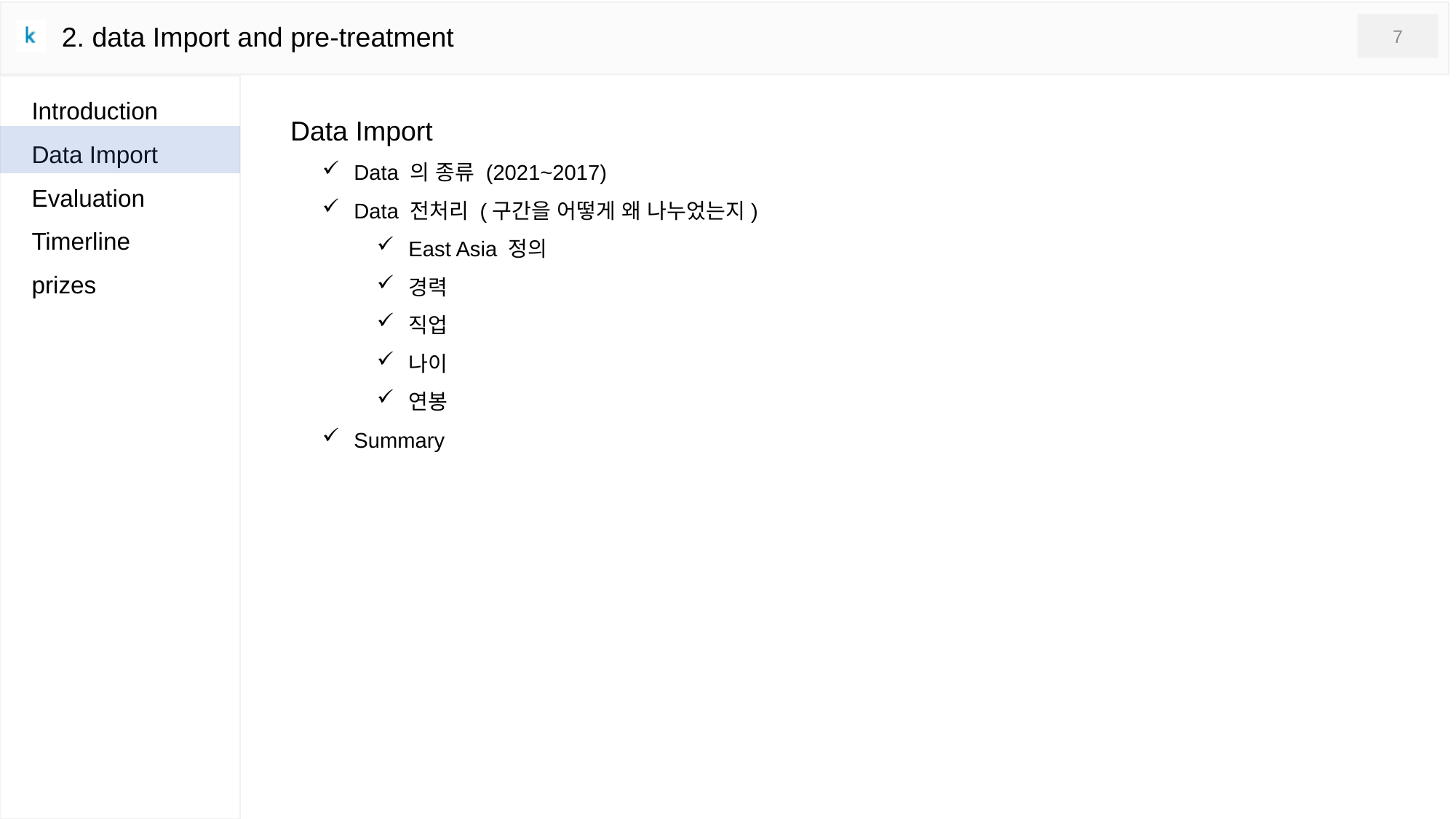

2. data Import and pre-treatment
7
Introduction
Data Import
Evaluation
Timerline
prizes
Data Import
Data 의 종류 (2021~2017)
Data 전처리 (구간을 어떻게 왜 나누었는지)
East Asia 정의
경력
직업
나이
연봉
Summary